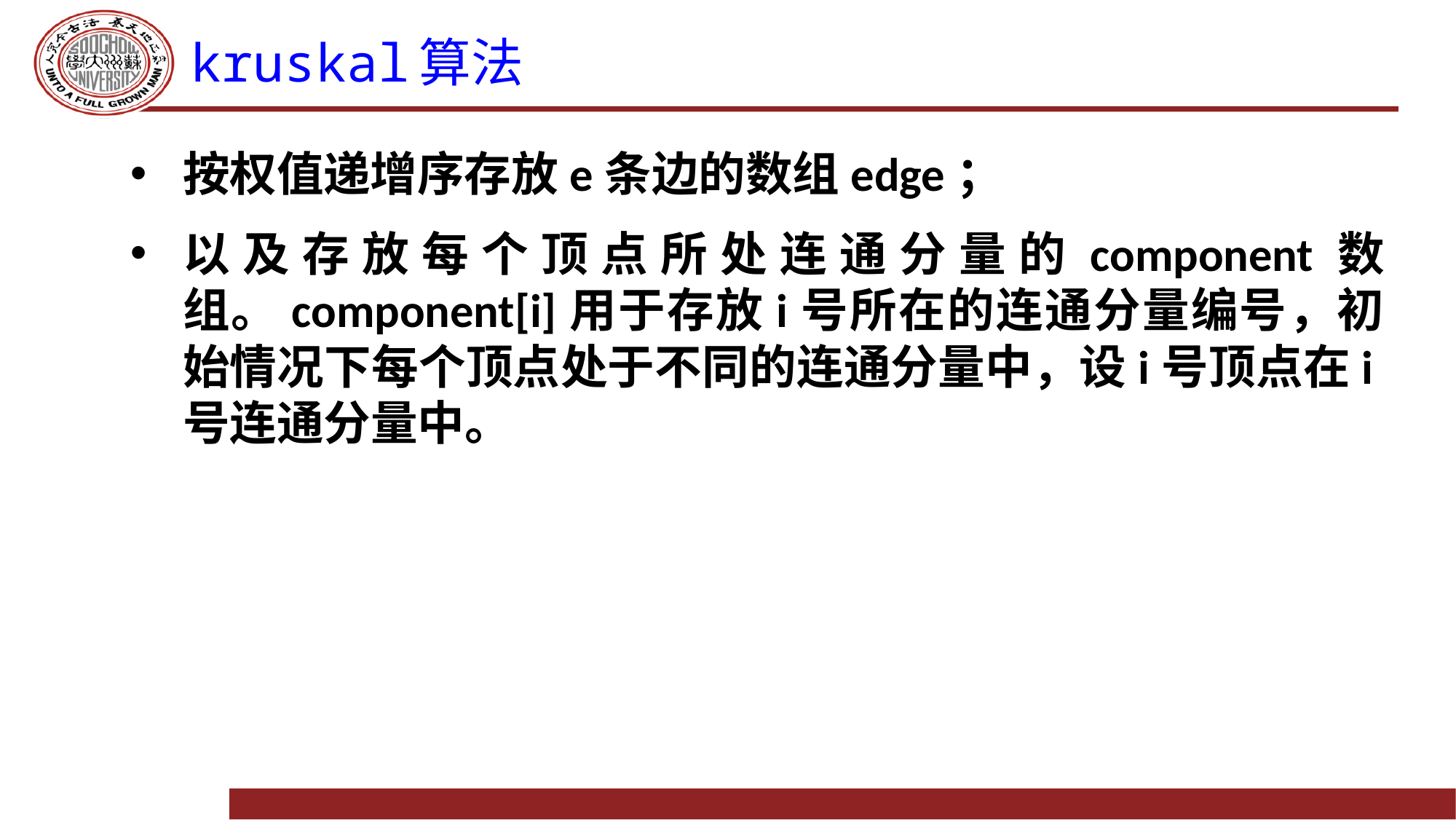

# kruskal算法
按权值递增序存放e条边的数组edge；
以及存放每个顶点所处连通分量的component数组。component[i]用于存放i号所在的连通分量编号，初始情况下每个顶点处于不同的连通分量中，设i号顶点在i号连通分量中。